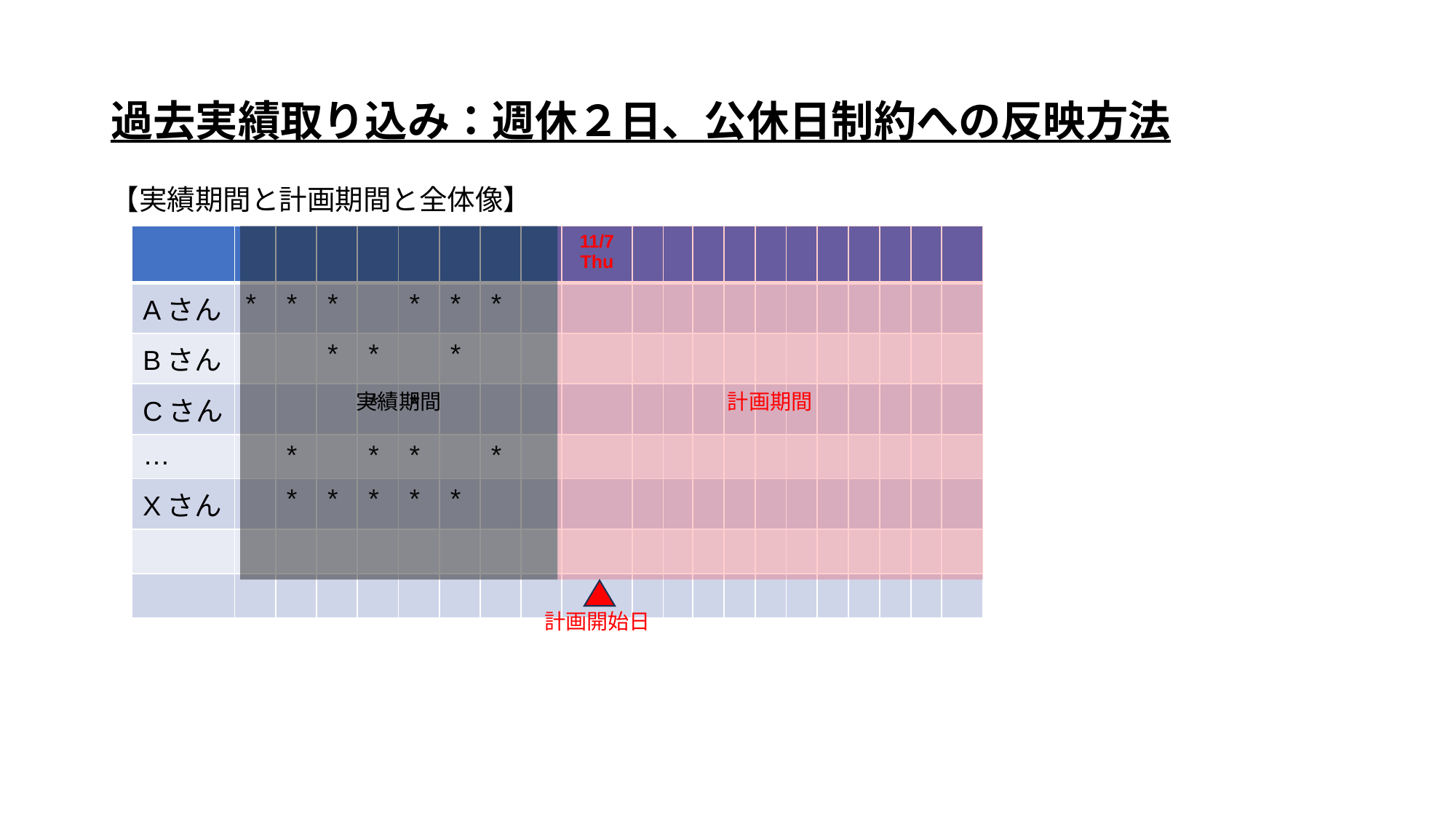

# 過去実績取り込み：週休２日、公休日制約への反映方法
【実績期間と計画期間と全体像】
|  |  |  |  |  |  |  |  |  | 11/7 Thu |  |  |  |  |  |  |  |  |  |  |  |
| --- | --- | --- | --- | --- | --- | --- | --- | --- | --- | --- | --- | --- | --- | --- | --- | --- | --- | --- | --- | --- |
| Aさん | \* | \* | \* |  | \* | \* | \* |  |  |  |  |  |  |  |  |  |  |  |  |  |
| Bさん |  |  | \* | \* |  | \* |  |  |  |  |  |  |  |  |  |  |  |  |  |  |
| Cさん |  |  |  | \* | \* |  |  |  |  |  |  |  |  |  |  |  |  |  |  |  |
| … |  | \* |  | \* | \* |  | \* |  |  |  |  |  |  |  |  |  |  |  |  |  |
| Xさん |  | \* | \* | \* | \* | \* |  |  |  |  |  |  |  |  |  |  |  |  |  |  |
|  |  |  |  |  |  |  |  |  |  |  |  |  |  |  |  |  |  |  |  |  |
|  |  |  |  |  |  |  |  |  |  |  |  |  |  |  |  |  |  |  |  |  |
実績期間
計画期間

計画開始日